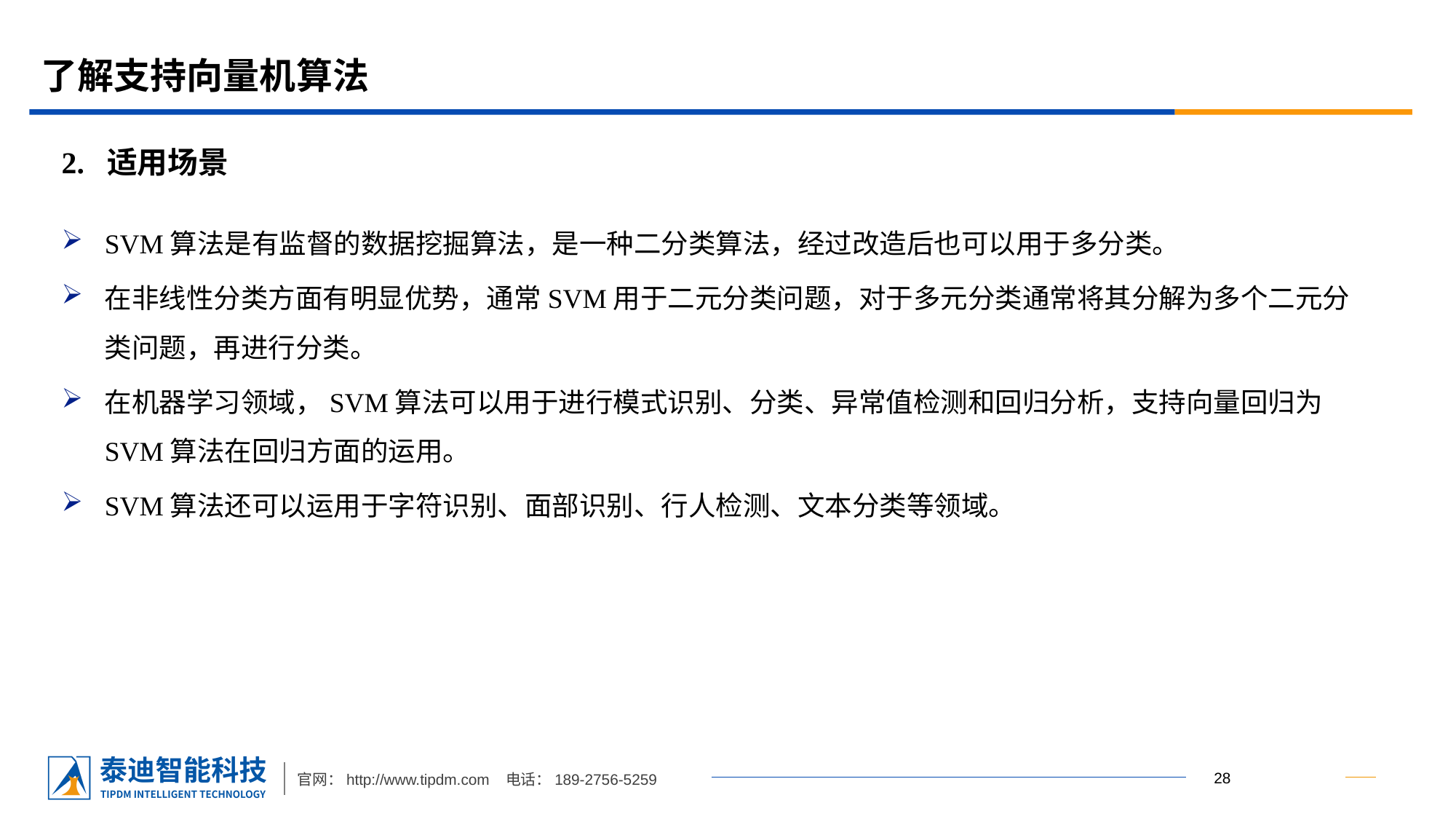

# 了解支持向量机算法
2.  适用场景
SVM算法是有监督的数据挖掘算法，是一种二分类算法，经过改造后也可以用于多分类。
在非线性分类方面有明显优势，通常SVM用于二元分类问题，对于多元分类通常将其分解为多个二元分类问题，再进行分类。
在机器学习领域，SVM算法可以用于进行模式识别、分类、异常值检测和回归分析，支持向量回归为SVM算法在回归方面的运用。
SVM算法还可以运用于字符识别、面部识别、行人检测、文本分类等领域。